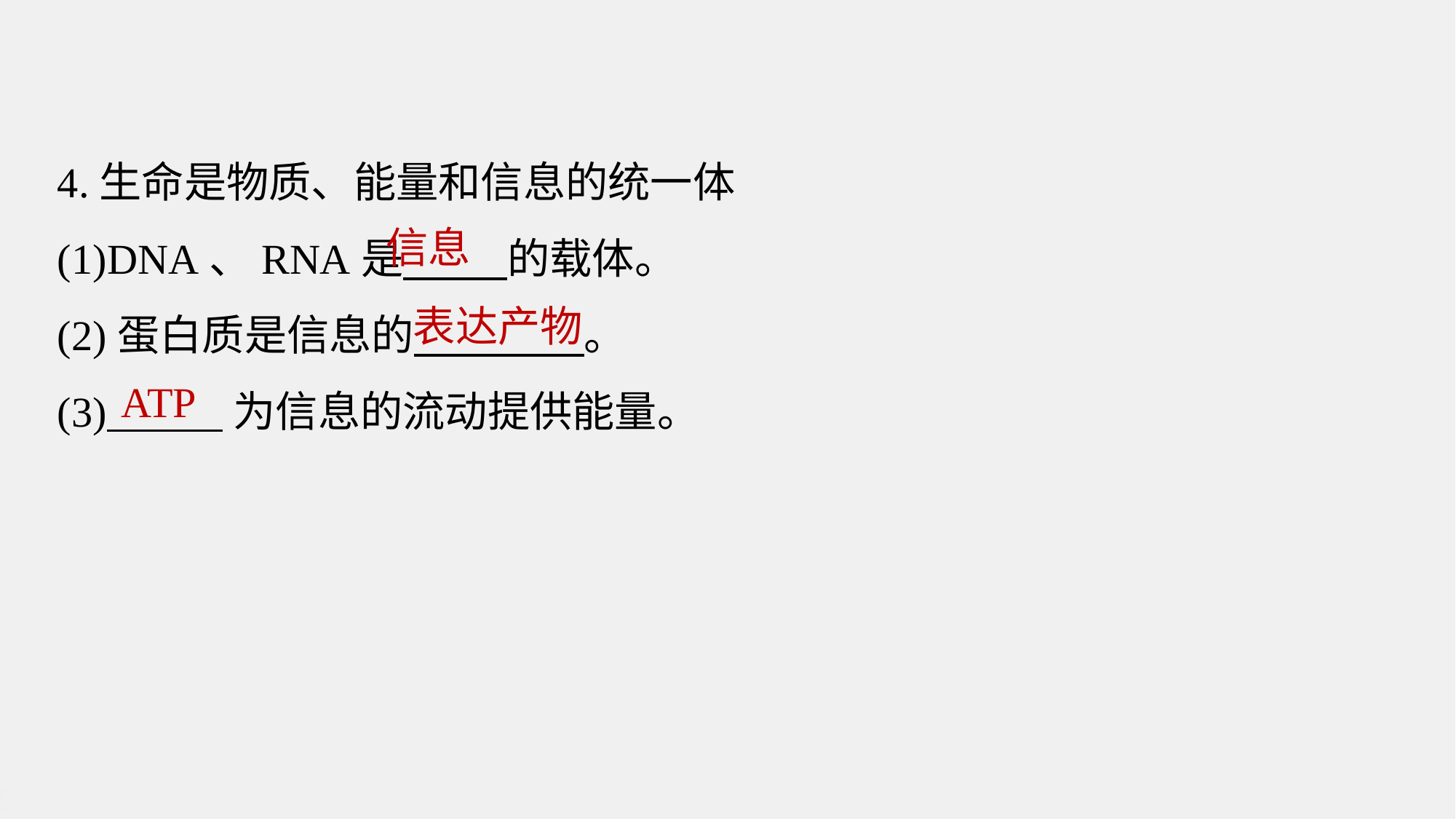

4.生命是物质、能量和信息的统一体
(1)DNA、RNA是           的载体。
(2)蛋白质是信息的                  。
(3)           为信息的流动提供能量。
信息
表达产物
ATP